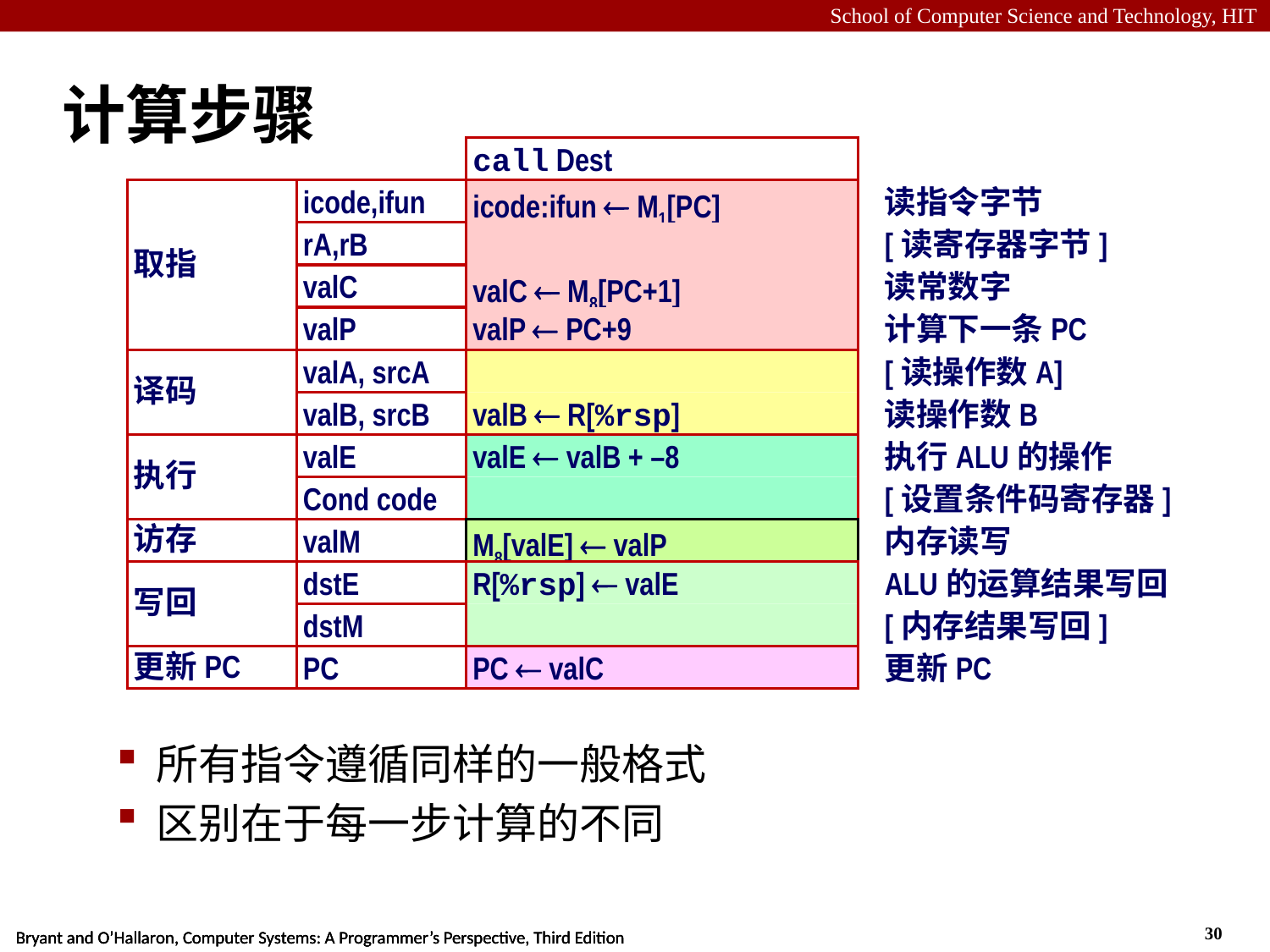

# 计算步骤
call Dest
取指

icode,ifun
icode:ifun ← M1[PC]
读指令字节
rA,rB

[读寄存器字节]
valC
valC ← M8[PC+1]
读常数字
valP
valP ← PC+9
计算下一条PC
译码

valA, srcA

[读操作数A]
valB, srcB
valB ← R[%rsp]
读操作数B
执行

valE
valE ← valB + –8
执行ALU的操作
Cond code

[设置条件码寄存器]
访存
valM
M8[valE] ← valP
内存读写
写回

dstE
R[%rsp] ← valE
ALU的运算结果写回
dstM

[内存结果写回]
更新PC
PC
PC ← valC
更新PC
所有指令遵循同样的一般格式
区别在于每一步计算的不同